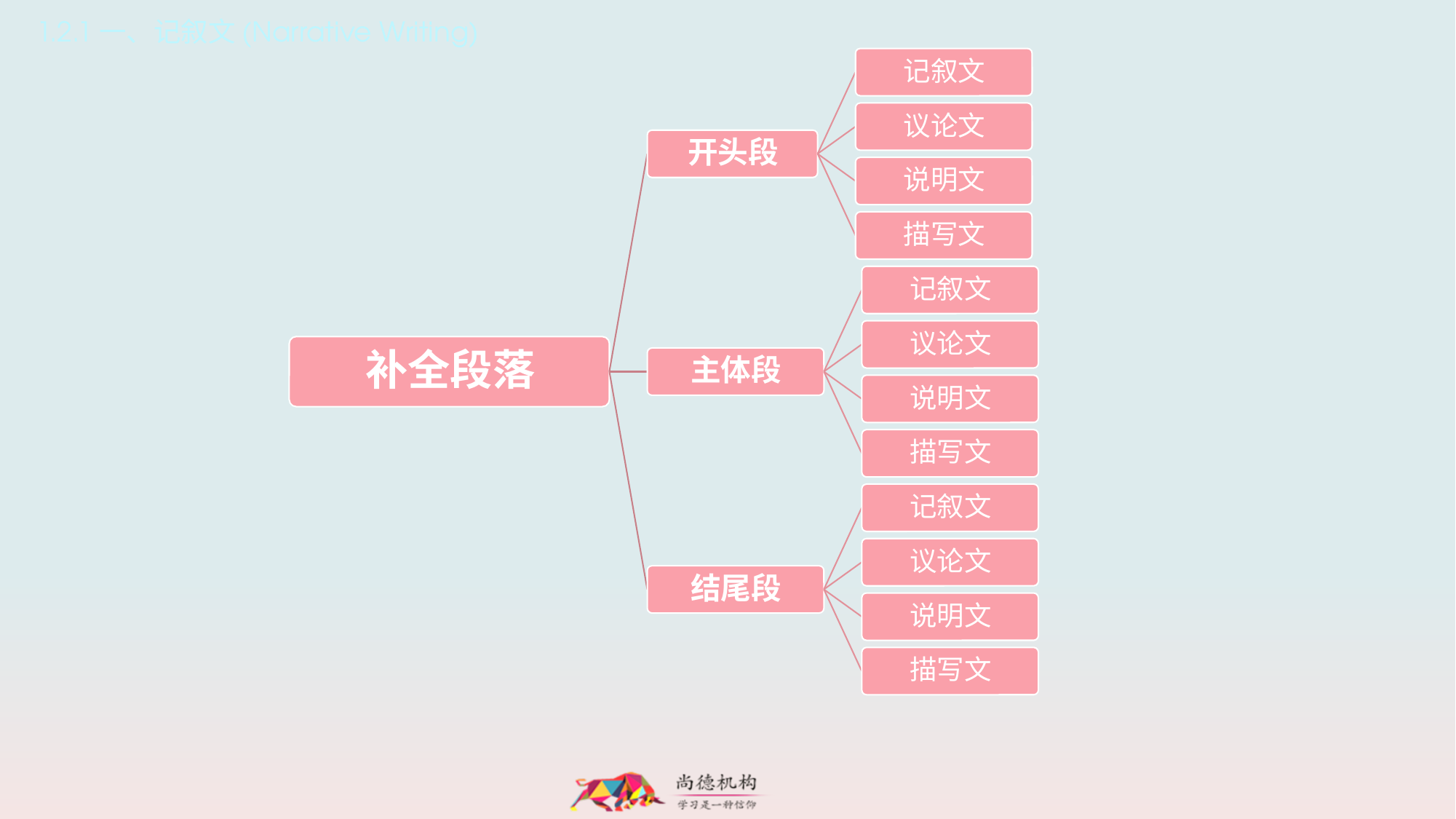

1.2.1一、记叙文(Narrative Writing)
补全段落

开头段

记叙文

议论文

说明文

描写文

主体段

记叙文

议论文

说明文

描写文

结尾段

记叙文

议论文

说明文

描写文